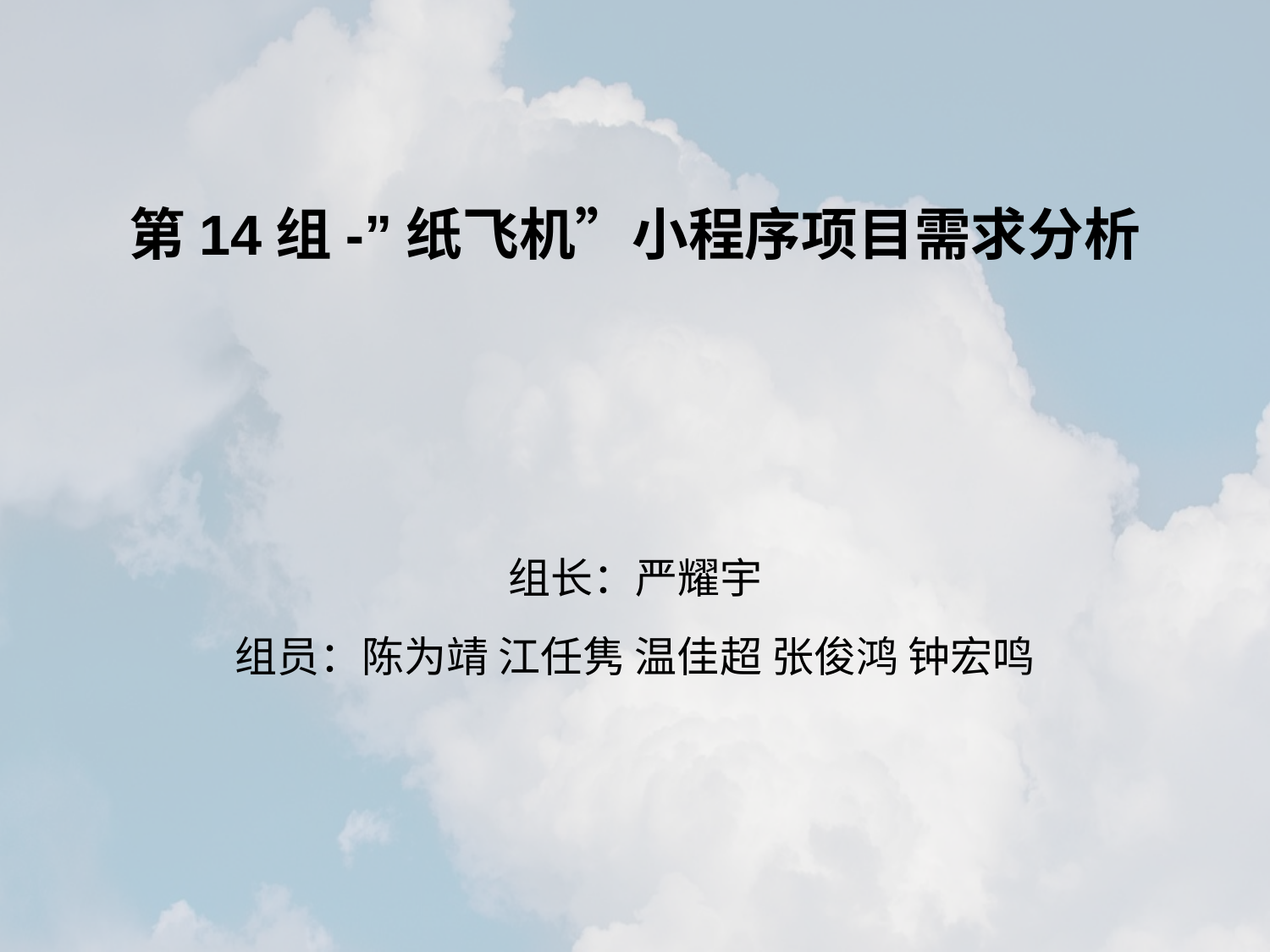

# 第14组-”纸飞机”小程序项目需求分析

组长：严耀宇
组员：陈为靖 江任隽 温佳超 张俊鸿 钟宏鸣